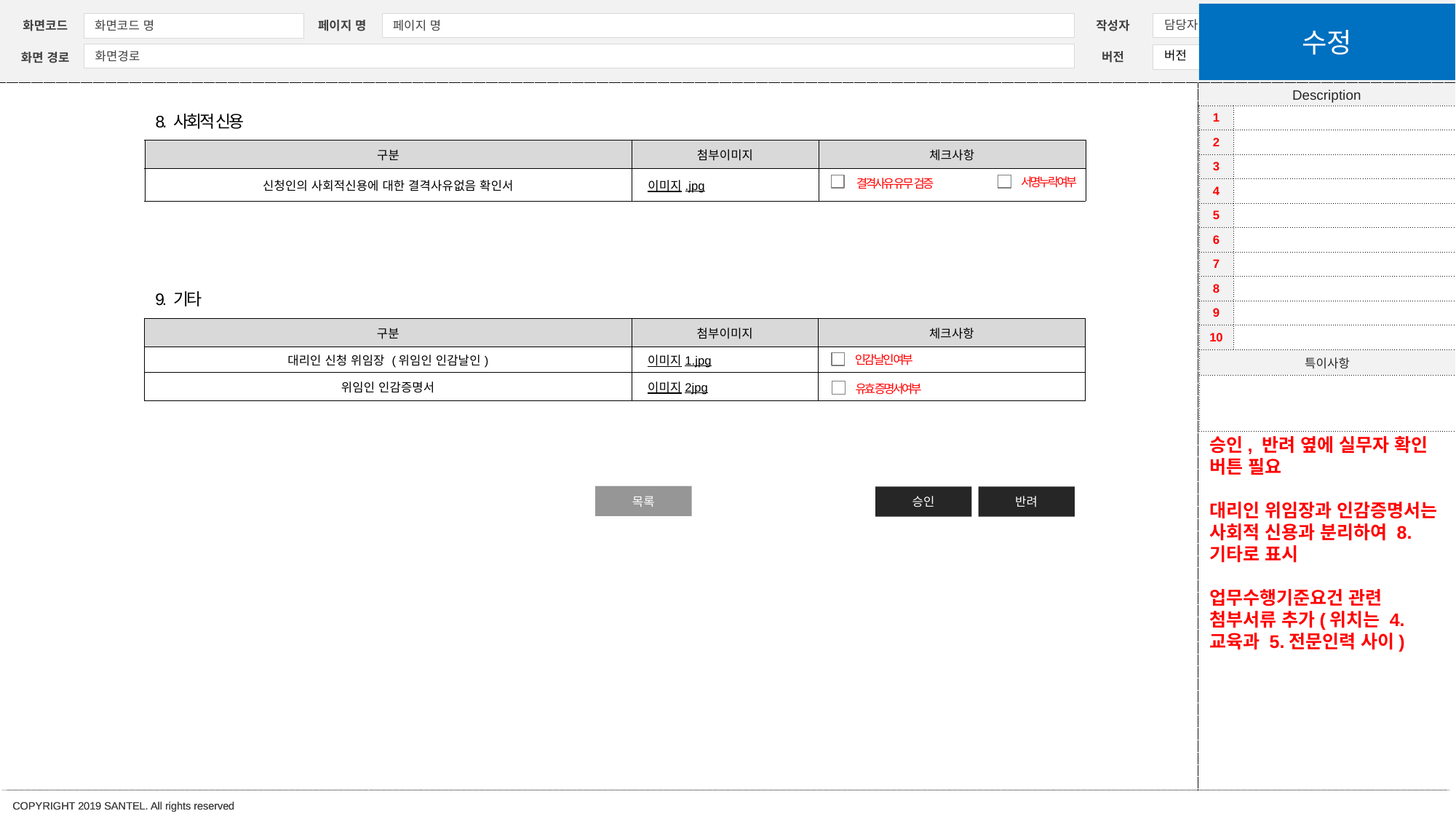

수정
8. 사회적 신용
| 1 |  |
| --- | --- |
| 2 |  |
| 3 |  |
| 4 |  |
| 5 |  |
| 6 |  |
| 7 |  |
| 8 |  |
| 9 |  |
| 10 |  |
| 특이사항 |  |
|  |  |
| 구분 | 첨부이미지 | 체크사항 |
| --- | --- | --- |
| 신청인의 사회적신용에 대한 결격사유없음 확인서 | 이미지.jpg |  |
서명누락여부
결격사유 유무  검증

9. 기타
| 구분 | 첨부이미지 | 체크사항 |
| --- | --- | --- |
| 대리인 신청 위임장 (위임인 인감날인) | 이미지1.jpg |  |
| 위임인 인감증명서 | 이미지2jpg |  |
인감 날인 여부

유효 증명서여부

승인, 반려 옆에 실무자 확인 버튼 필요

대리인 위임장과 인감증명서는 사회적 신용과 분리하여 8. 기타로 표시

업무수행기준요건 관련 첨부서류 추가(위치는 4.교육과 5.전문인력 사이)
목록
승인
반려